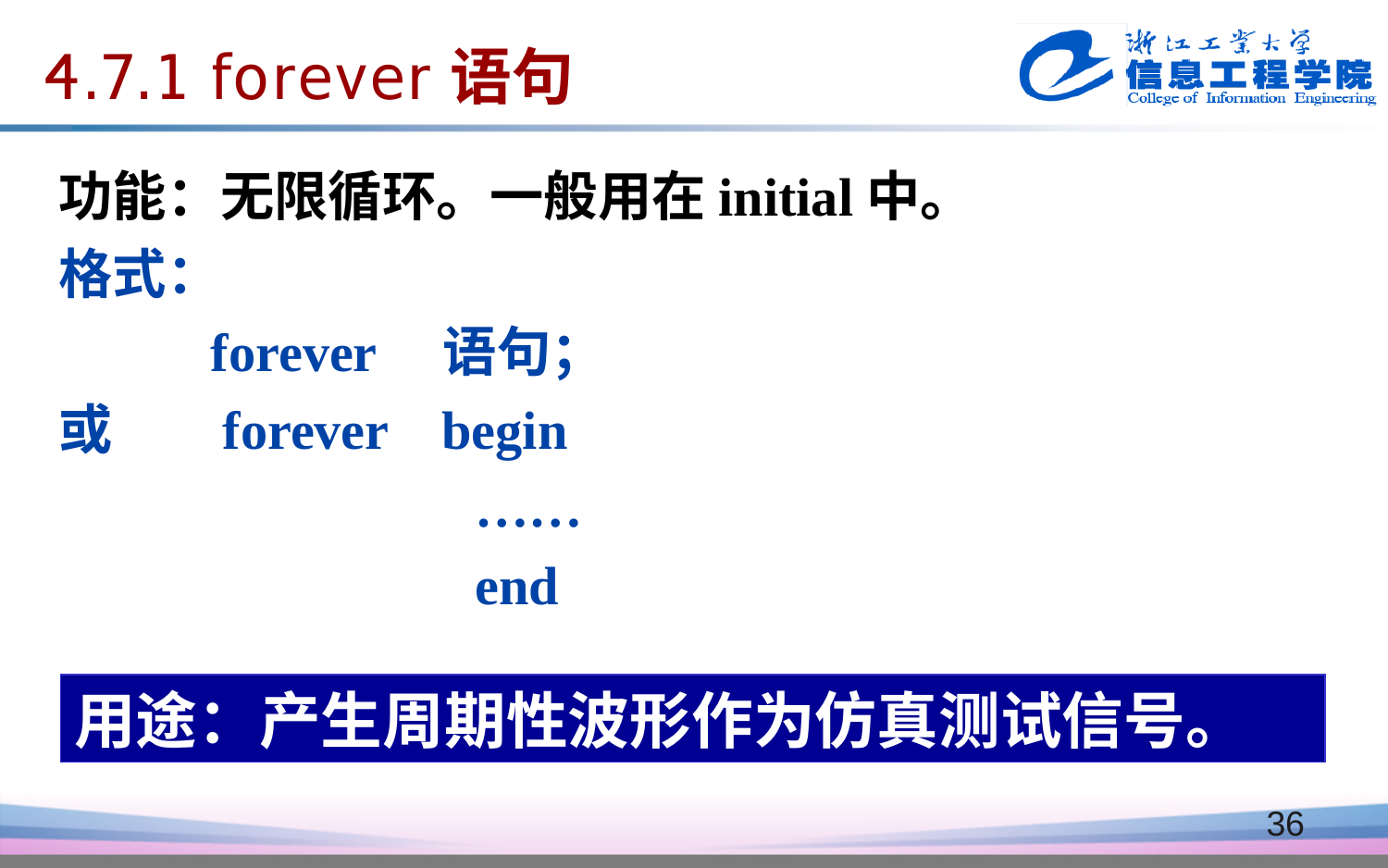

4.7.1 forever语句
功能：无限循环。一般用在initial中。
格式：
	 forever    语句；
或	 forever    begin
			……
			end
用途：产生周期性波形作为仿真测试信号。
36